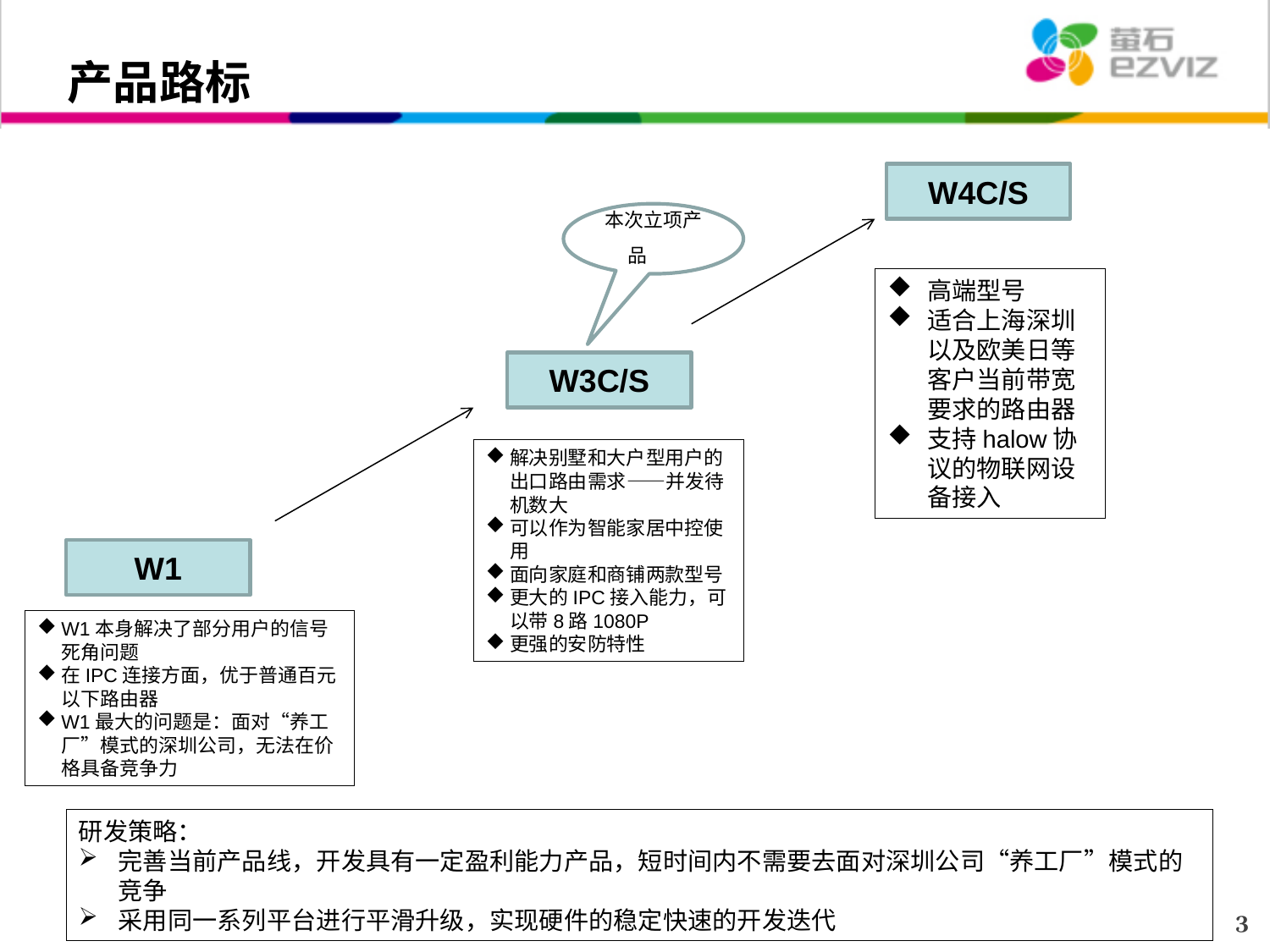

# 产品路标
W4C/S
本次立项产品线
高端型号
适合上海深圳以及欧美日等客户当前带宽要求的路由器
支持halow协议的物联网设备接入
W3C/S
解决别墅和大户型用户的出口路由需求——并发待机数大
可以作为智能家居中控使用
面向家庭和商铺两款型号
更大的IPC接入能力，可以带8路1080P
更强的安防特性
W1
W1本身解决了部分用户的信号死角问题
在IPC连接方面，优于普通百元以下路由器
W1最大的问题是：面对“养工厂”模式的深圳公司，无法在价格具备竞争力
研发策略：
完善当前产品线，开发具有一定盈利能力产品，短时间内不需要去面对深圳公司“养工厂”模式的竞争
采用同一系列平台进行平滑升级，实现硬件的稳定快速的开发迭代
3